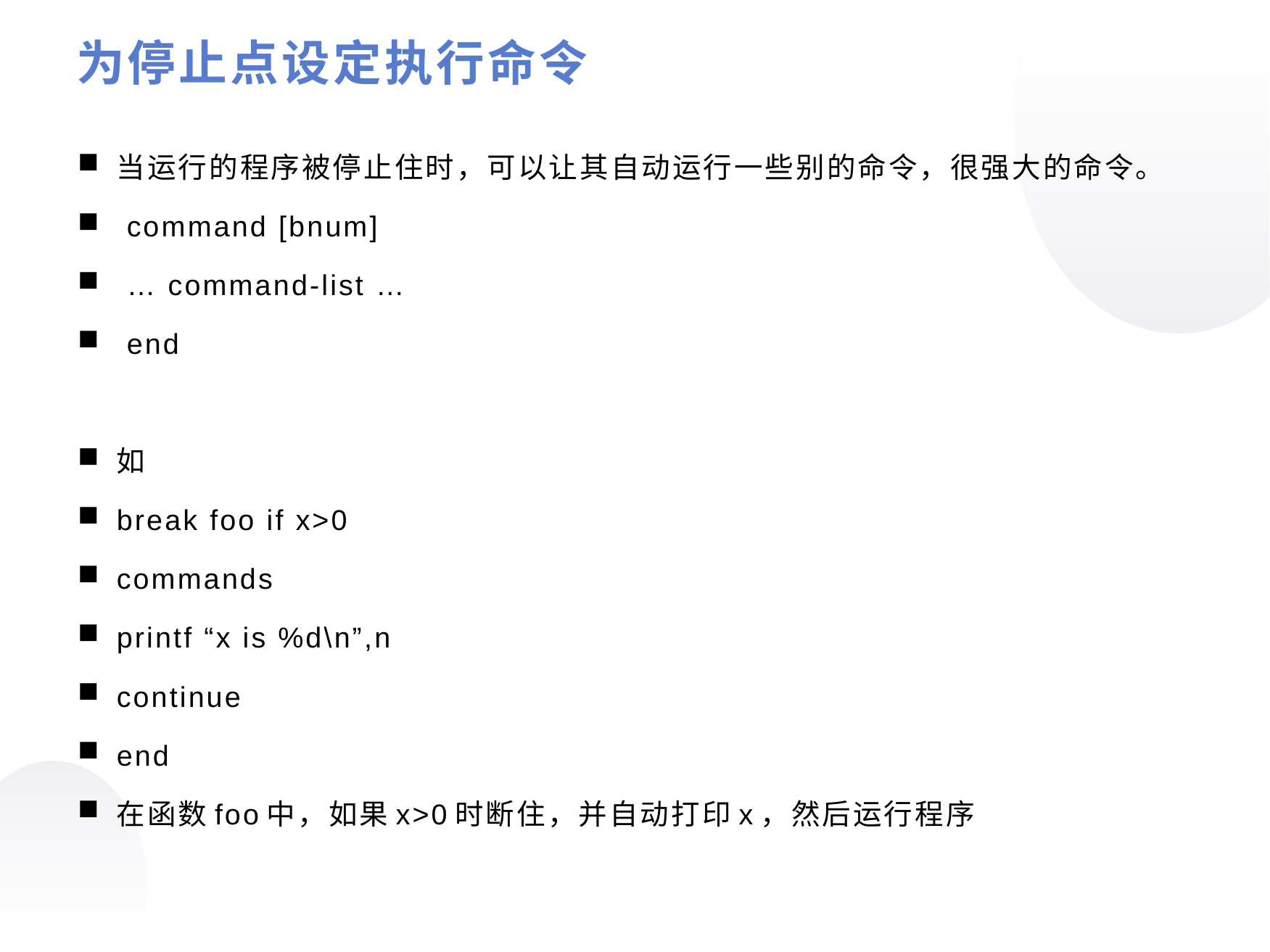

为停止点设定执行命令
当运行的程序被停止住时，可以让其自动运行一些别的命令，很强大的命令。
 command [bnum]
 … command-list …
 end

如
break foo if x>0
commands
printf “x is %d\n”,n
continue
end
在函数foo中，如果x>0时断住，并自动打印x，然后运行程序